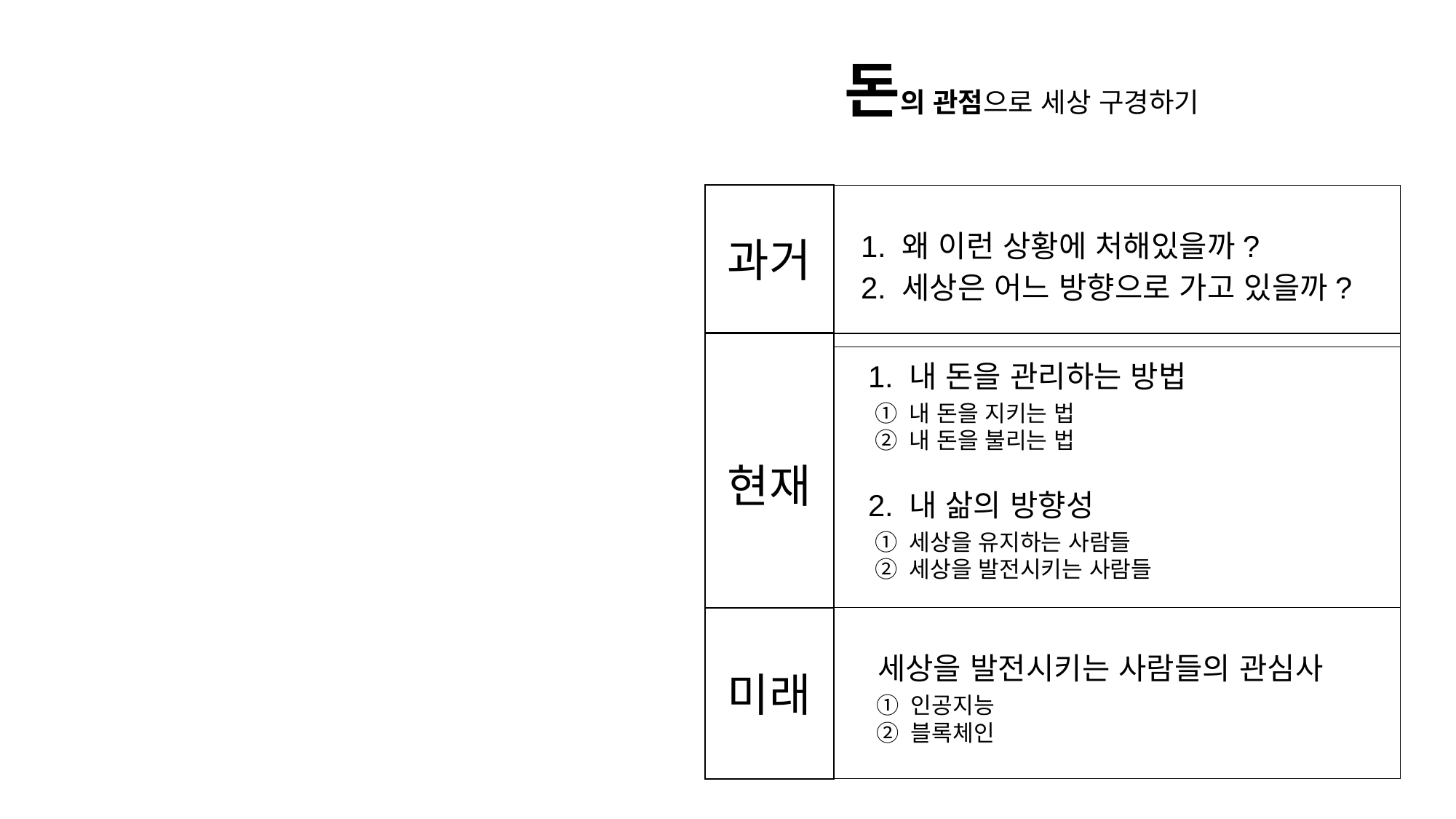

돈의 관점으로 세상 구경하기
과거

   1. 왜 이런 상황에 처해있을까?

   2. 세상은 어느 방향으로 가고 있을까?

현재

   1. 내 돈을 관리하는 방법

     ① 내 돈을 지키는 법
     ② 내 돈을 불리는 법

   2. 내 삶의 방향성

     ① 세상을 유지하는 사람들
     ② 세상을 발전시키는 사람들

미래

   세상을 발전시키는 사람들의 관심사

     ① 인공지능
     ② 블록체인